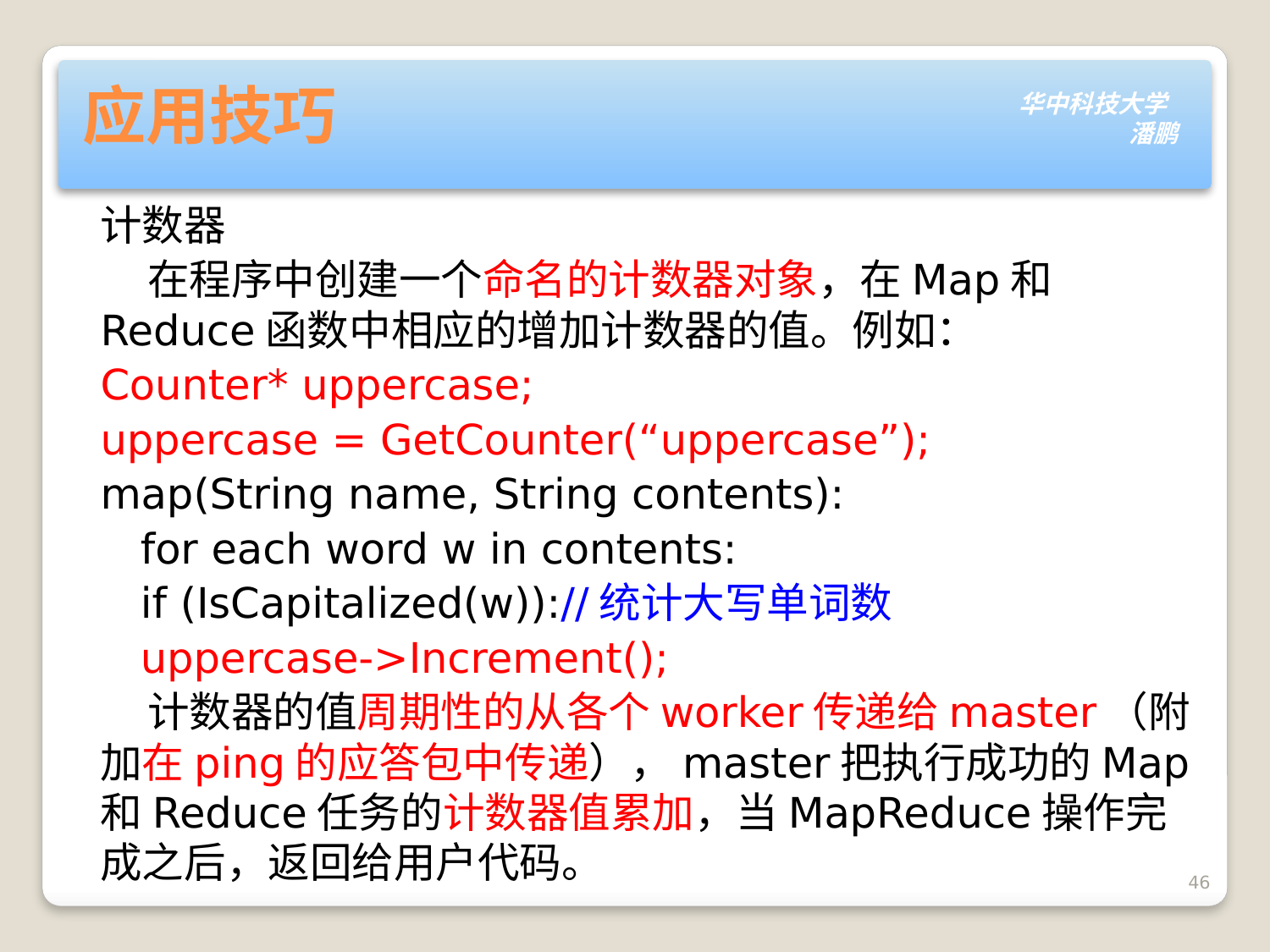

# 应用技巧
计数器
    在程序中创建一个命名的计数器对象，在Map和Reduce函数中相应的增加计数器的值。例如：
Counter* uppercase;
uppercase = GetCounter(“uppercase”);
map(String name, String contents):
   for each word w in contents:
   if (IsCapitalized(w))://统计大写单词数
   uppercase->Increment();
    计数器的值周期性的从各个worker传递给master（附加在ping的应答包中传递），master把执行成功的Map和Reduce任务的计数器值累加，当MapReduce操作完成之后，返回给用户代码。
46